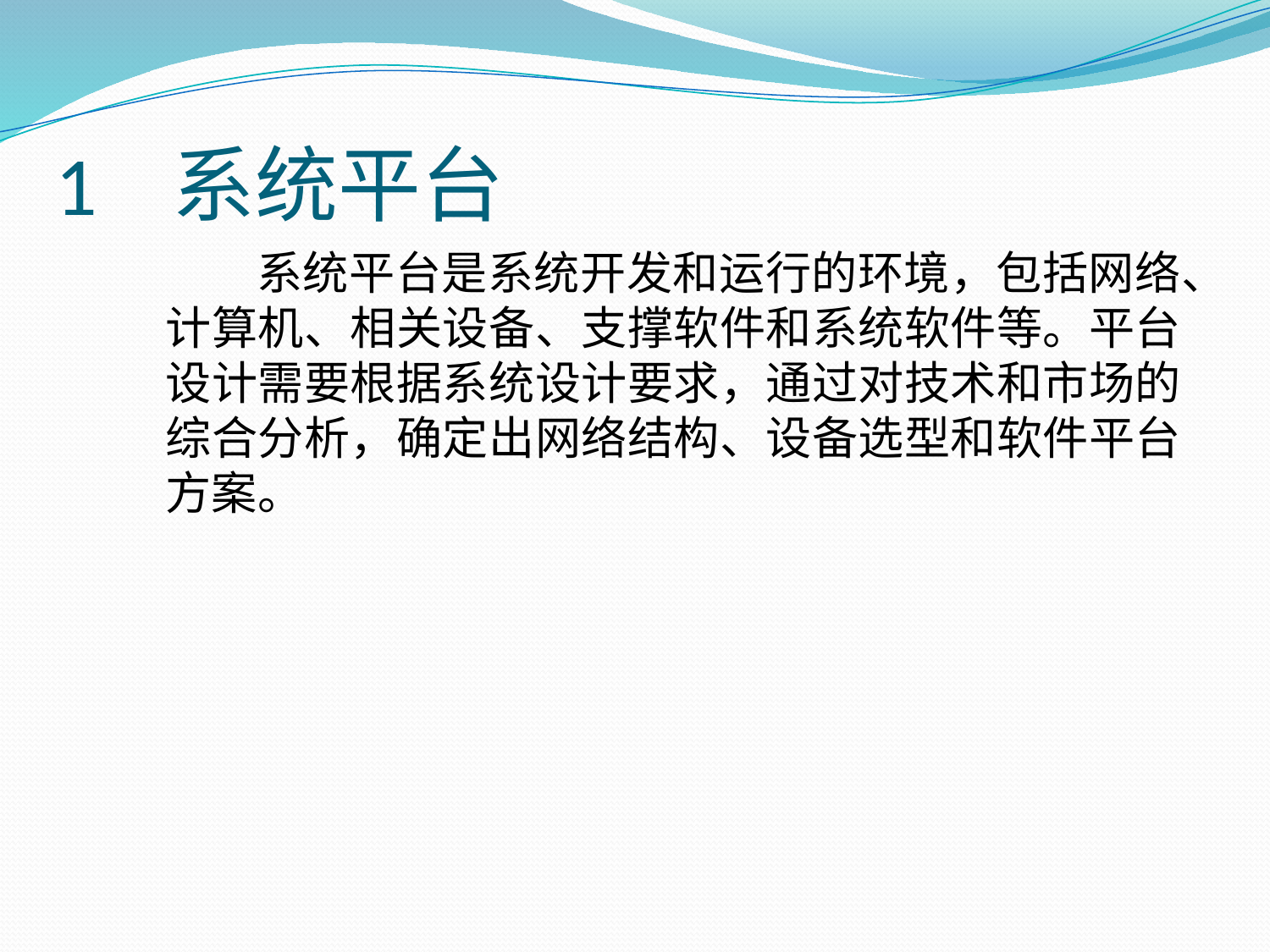

# 1   系统平台

           系统平台是系统开发和运行的环境，包括网络、计算机、相关设备、支撑软件和系统软件等。平台设计需要根据系统设计要求，通过对技术和市场的综合分析，确定出网络结构、设备选型和软件平台方案。